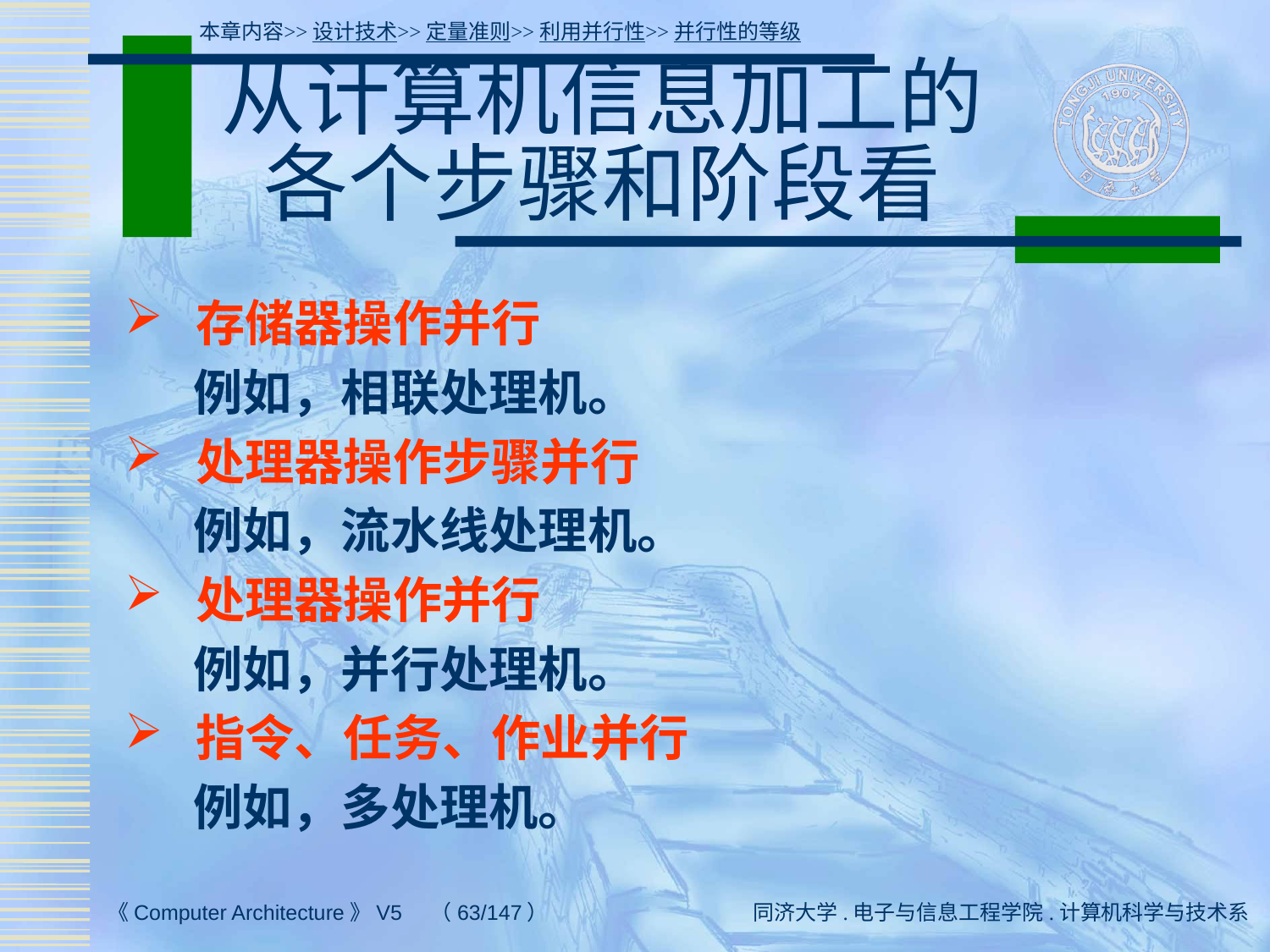

本章内容>>设计技术>>定量准则>>利用并行性>>并行性的等级
# 从计算机信息加工的各个步骤和阶段看
 存储器操作并行
     例如，相联处理机。
 处理器操作步骤并行
     例如，流水线处理机。
 处理器操作并行
     例如，并行处理机。
 指令、任务、作业并行
     例如，多处理机。